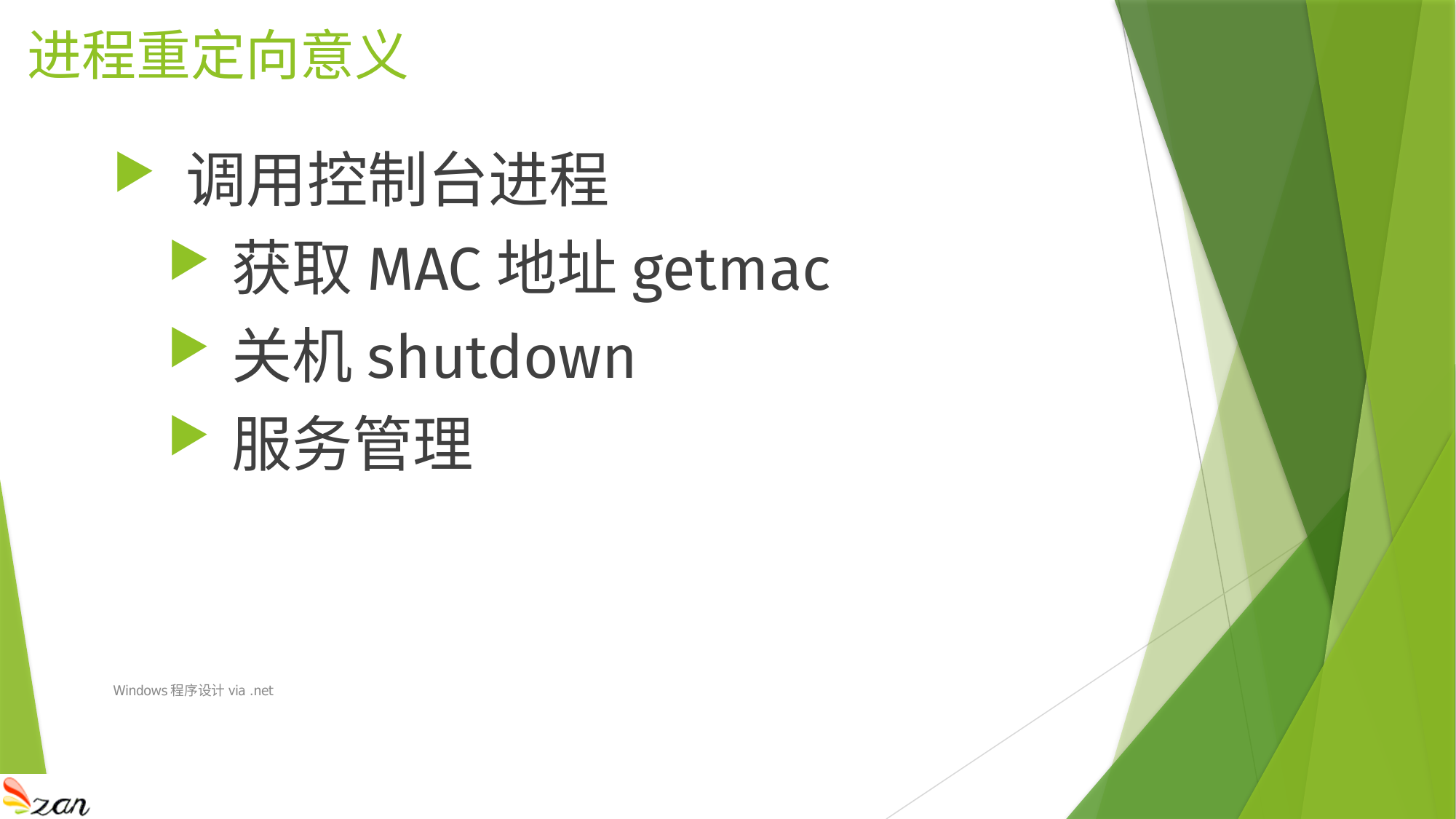

# 进程重定向意义
调用控制台进程
获取MAC地址getmac
关机shutdown
服务管理
Windows程序设计via .net